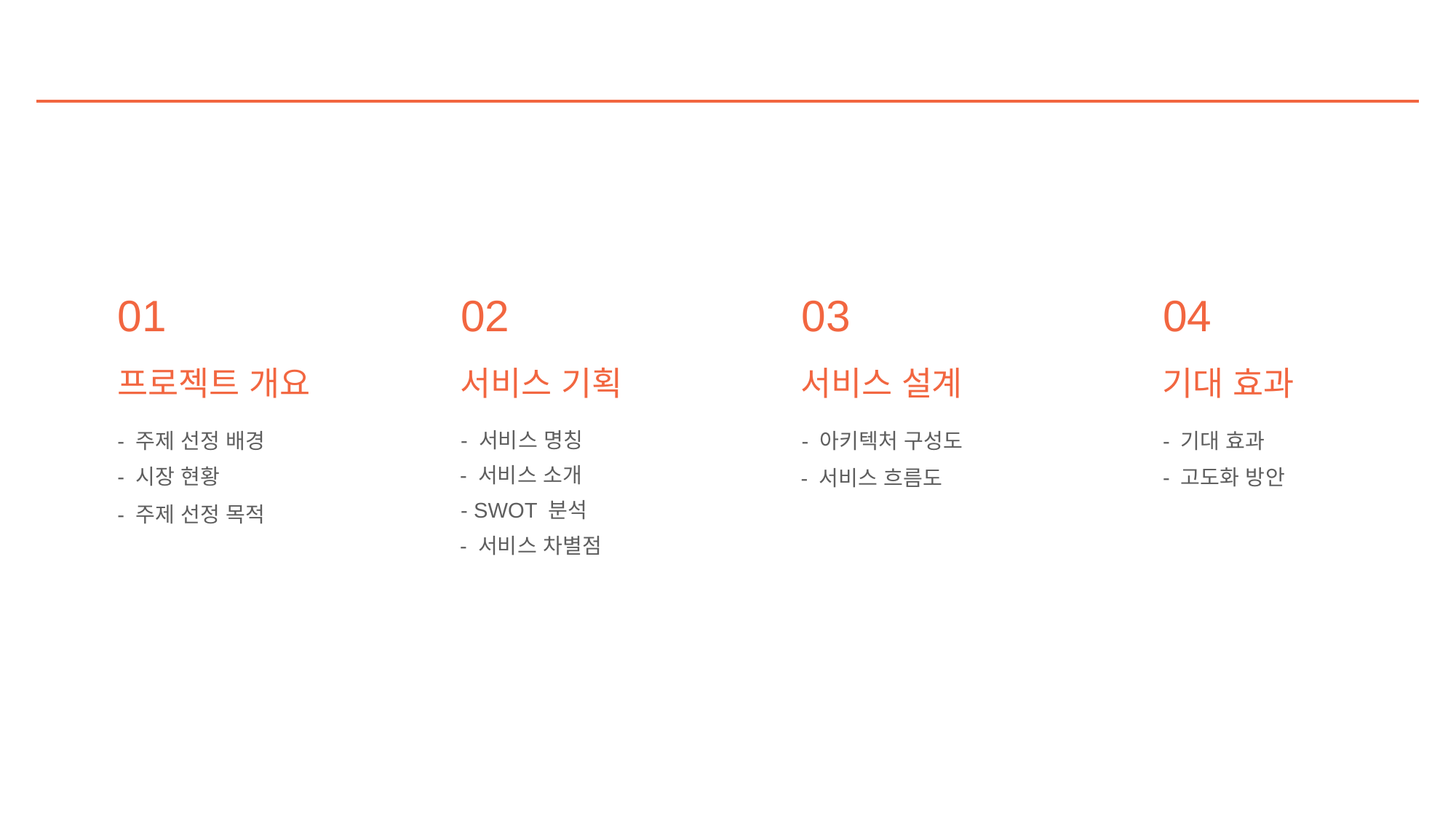

01
02
03
04
서비스 기획
서비스 설계
기대 효과
프로젝트 개요
- 서비스 명칭
- 주제 선정 배경
- 아키텍처 구성도
- 기대 효과
- 서비스 소개
- 시장 현황
- 고도화 방안
- 서비스 흐름도
- SWOT 분석
- 주제 선정 목적

- 서비스 차별점